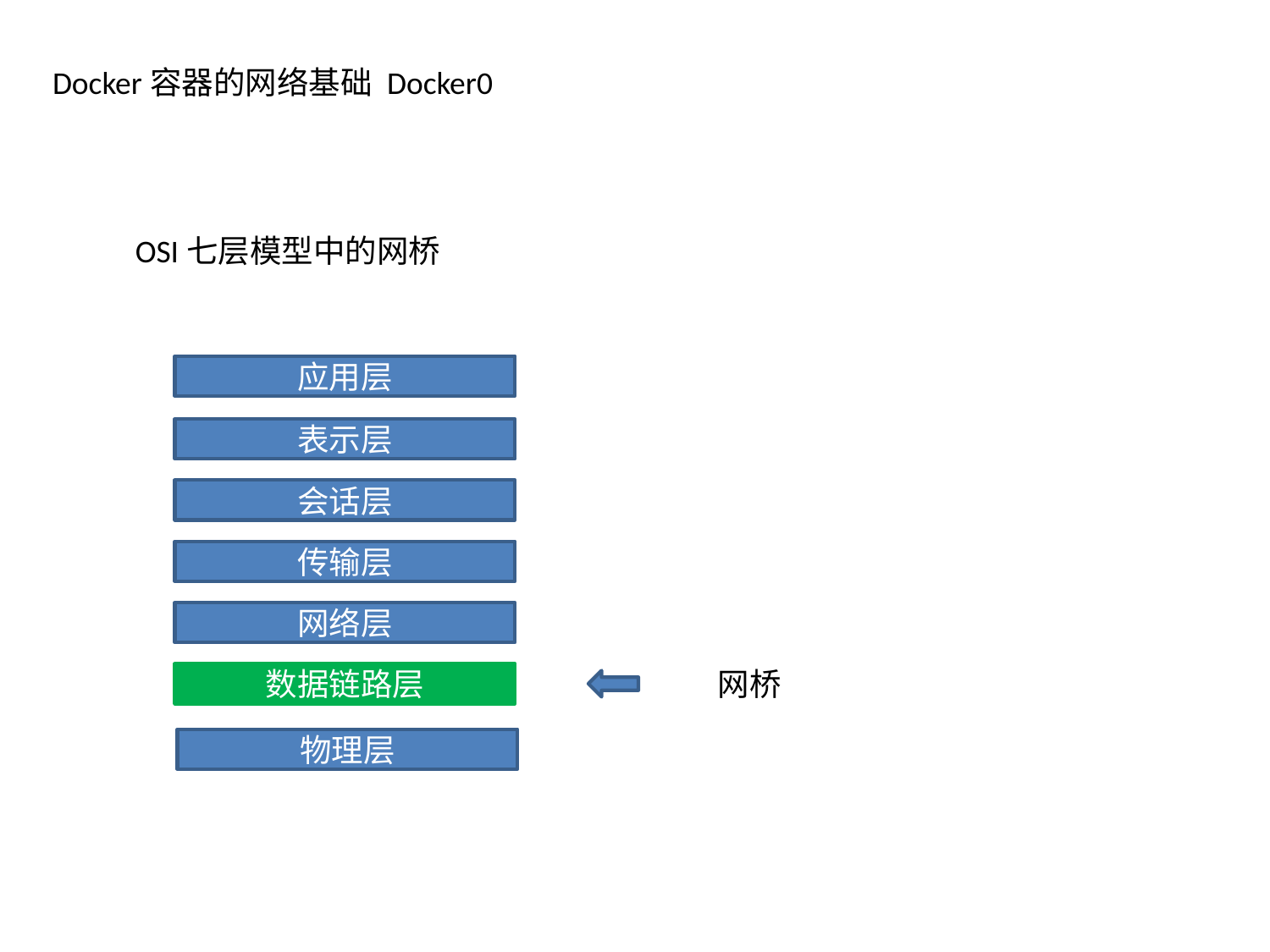

Docker容器的网络基础 Docker0
OSI七层模型中的网桥
应用层
表示层
会话层
传输层
网络层
网桥
数据链路层

物理层